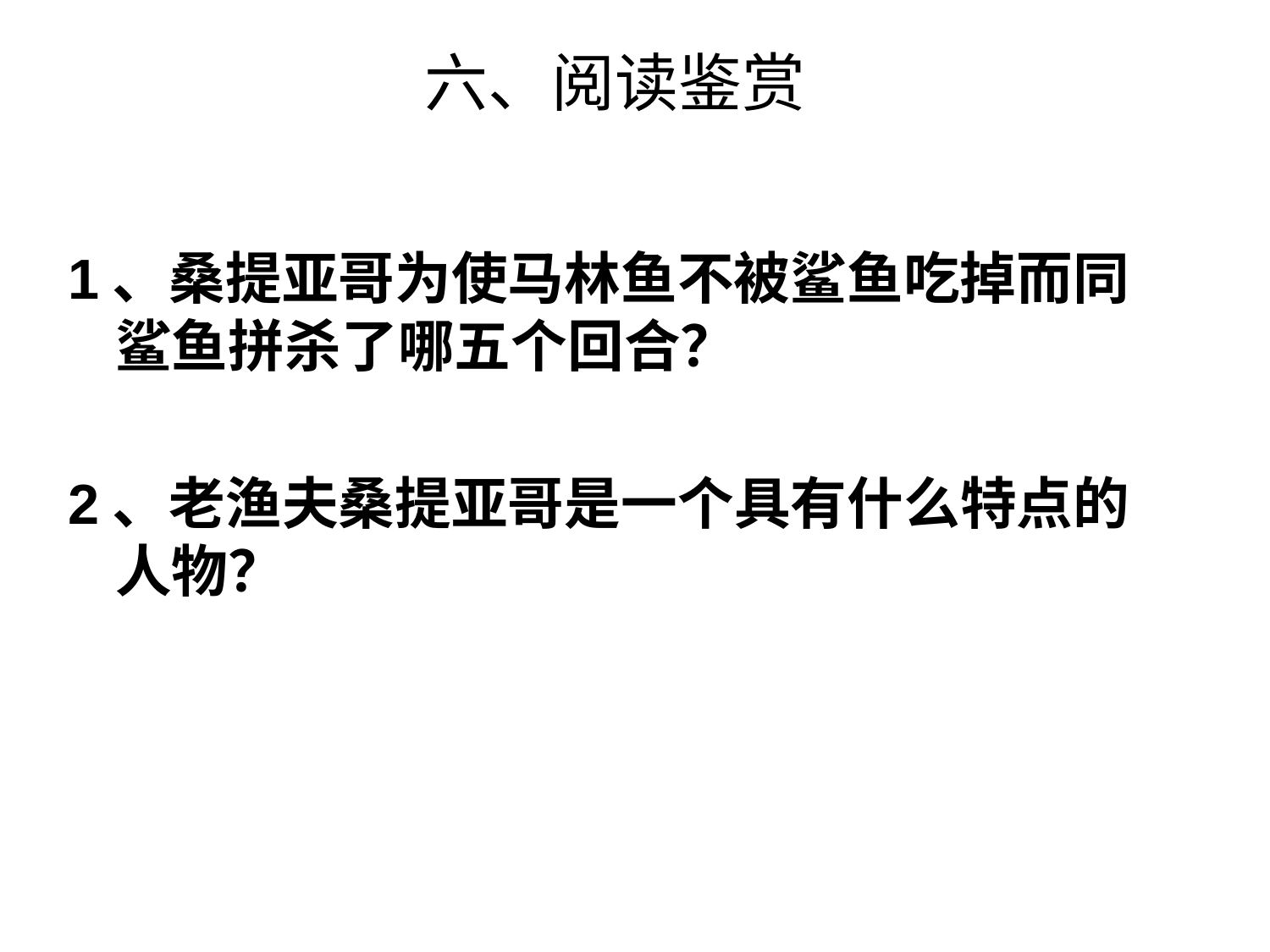

# 六、阅读鉴赏
1、桑提亚哥为使马林鱼不被鲨鱼吃掉而同鲨鱼拼杀了哪五个回合？

2、老渔夫桑提亚哥是一个具有什么特点的人物？